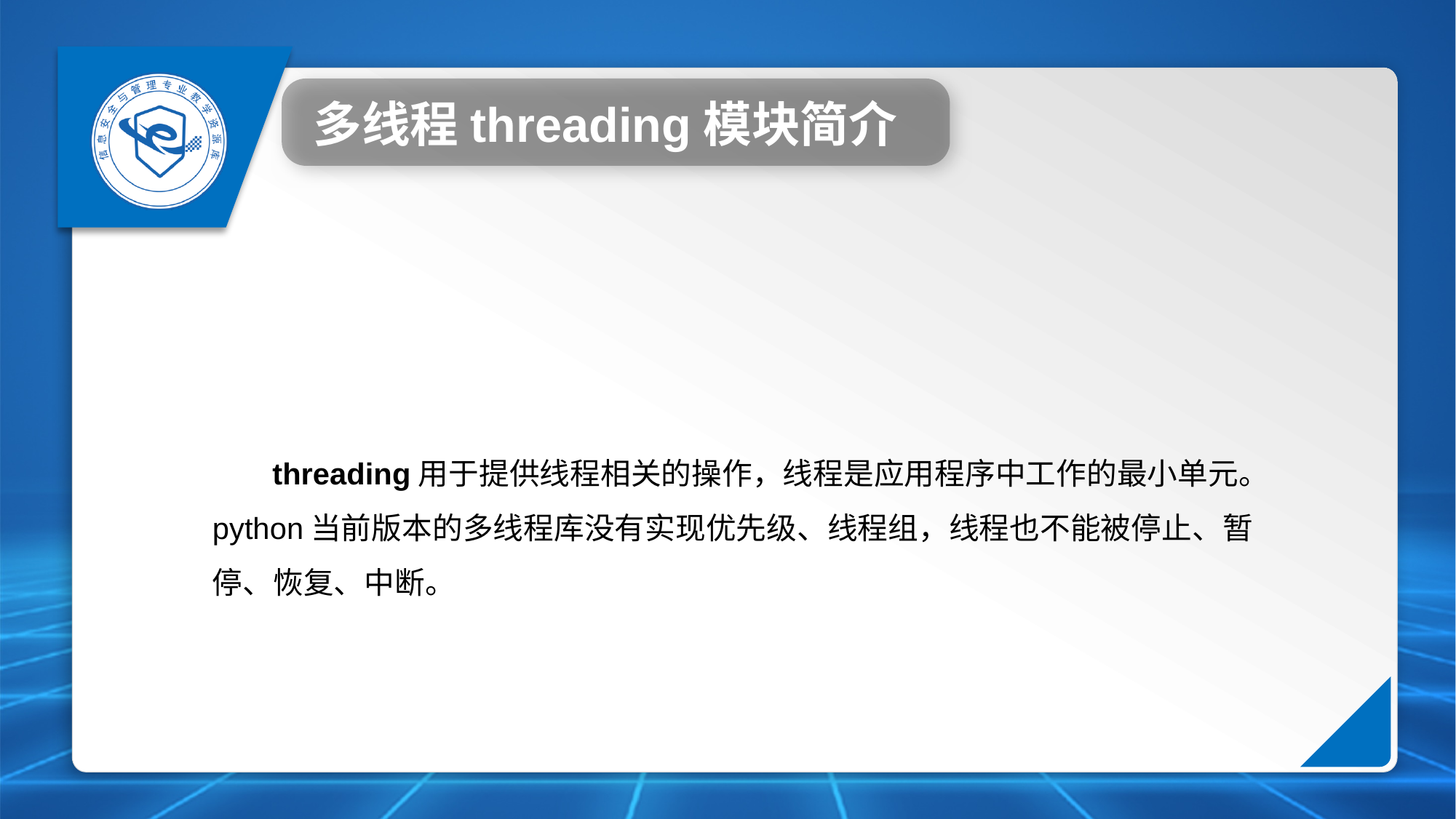

多线程threading模块简介
threading用于提供线程相关的操作，线程是应用程序中工作的最小单元。python当前版本的多线程库没有实现优先级、线程组，线程也不能被停止、暂停、恢复、中断。